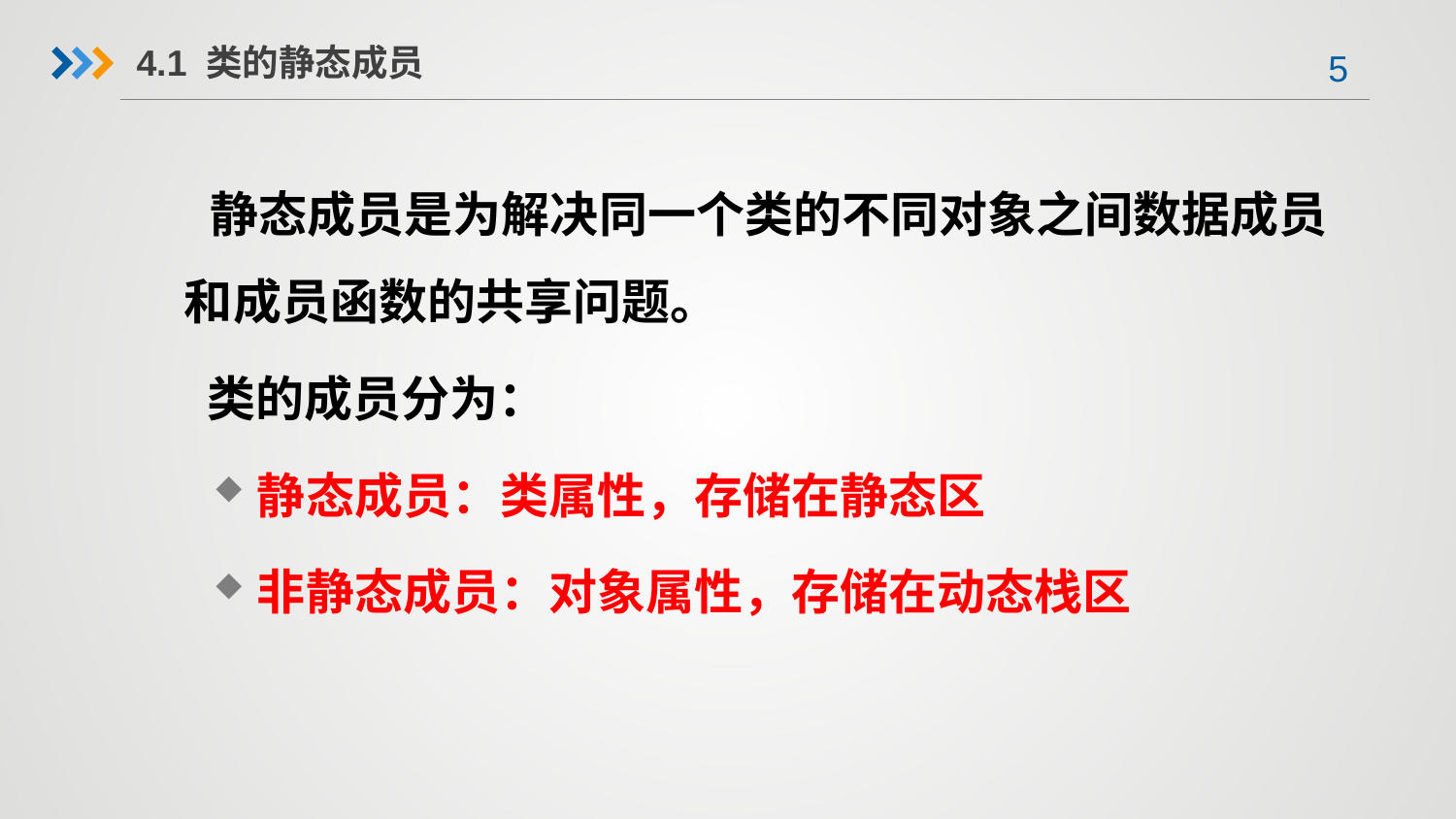

4.1 类的静态成员
      静态成员是为解决同一个类的不同对象之间数据成员和成员函数的共享问题。
     类的成员分为：
静态成员：类属性，存储在静态区
非静态成员：对象属性，存储在动态栈区